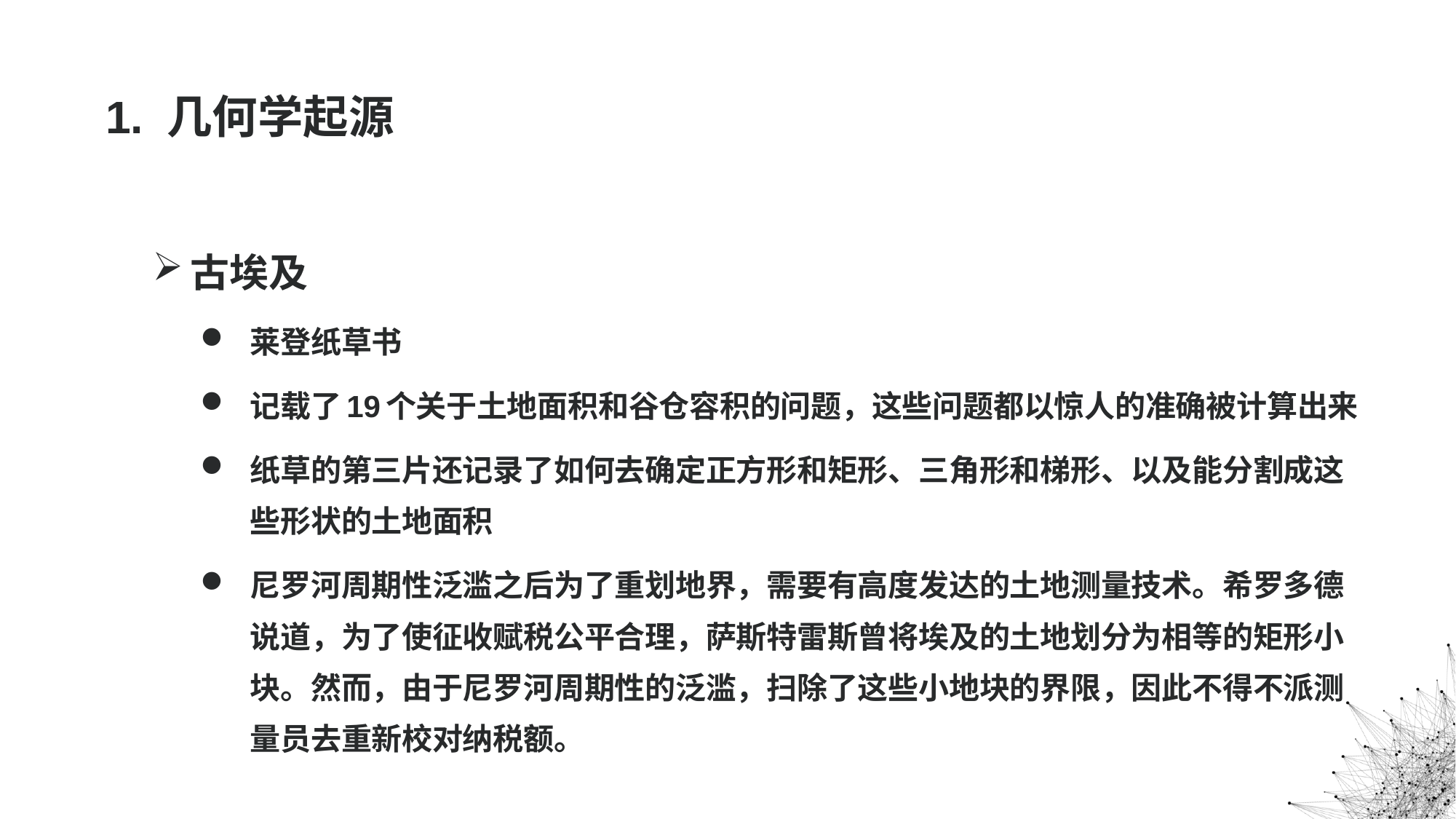

# 1. 几何学起源
古埃及
莱登纸草书
记载了19个关于土地面积和谷仓容积的问题，这些问题都以惊人的准确被计算出来
纸草的第三片还记录了如何去确定正方形和矩形、三角形和梯形、以及能分割成这些形状的土地面积
尼罗河周期性泛滥之后为了重划地界，需要有高度发达的土地测量技术。希罗多德说道，为了使征收赋税公平合理，萨斯特雷斯曾将埃及的土地划分为相等的矩形小块。然而，由于尼罗河周期性的泛滥，扫除了这些小地块的界限，因此不得不派测量员去重新校对纳税额。